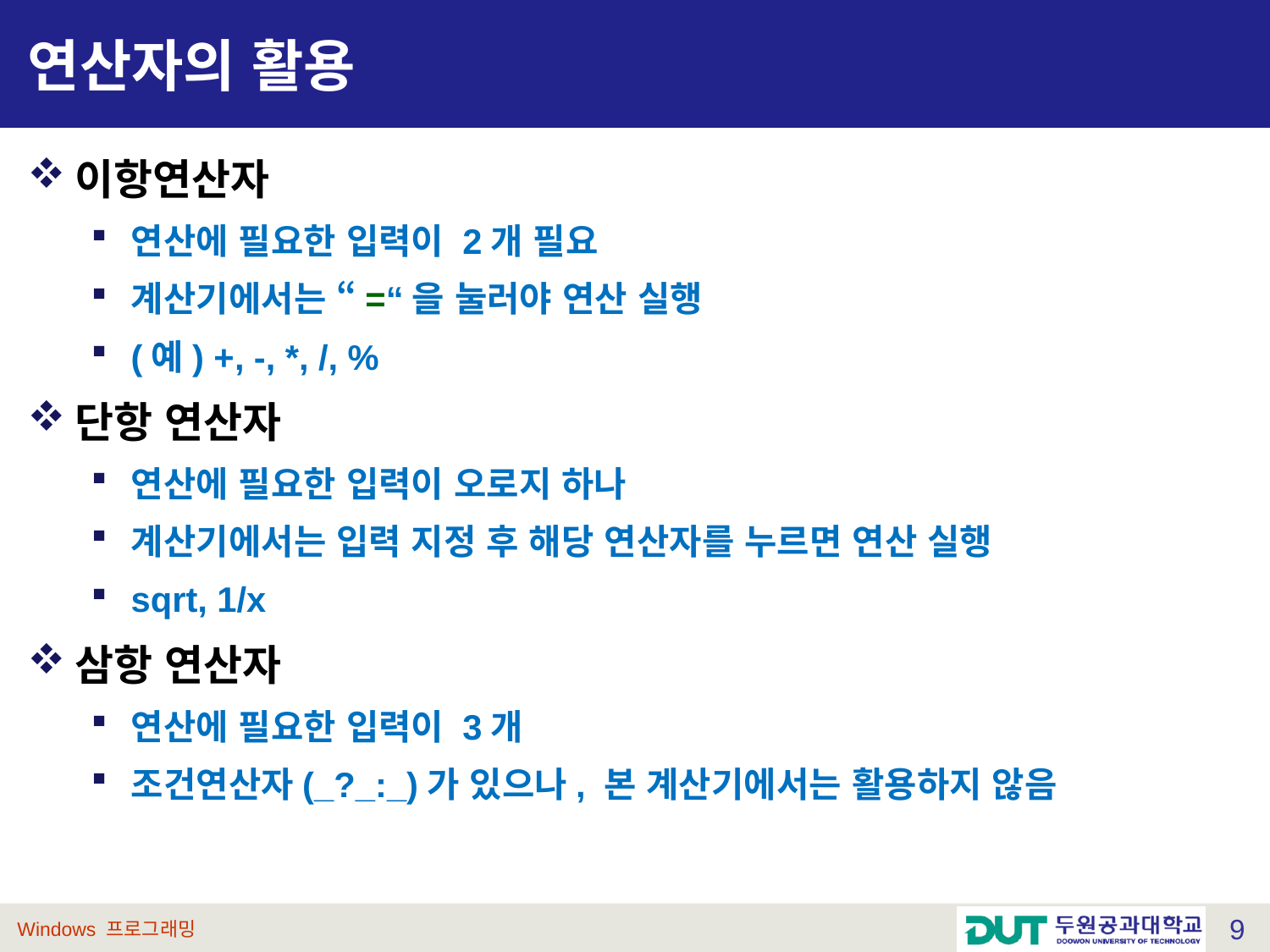

# 연산자의 활용
이항연산자
연산에 필요한 입력이 2개 필요
계산기에서는 “=“을 눌러야 연산 실행
(예) +, -, *, /, %
단항 연산자
연산에 필요한 입력이 오로지 하나
계산기에서는 입력 지정 후 해당 연산자를 누르면 연산 실행
sqrt, 1/x
삼항 연산자
연산에 필요한 입력이 3개
조건연산자(_?_:_)가 있으나, 본 계산기에서는 활용하지 않음